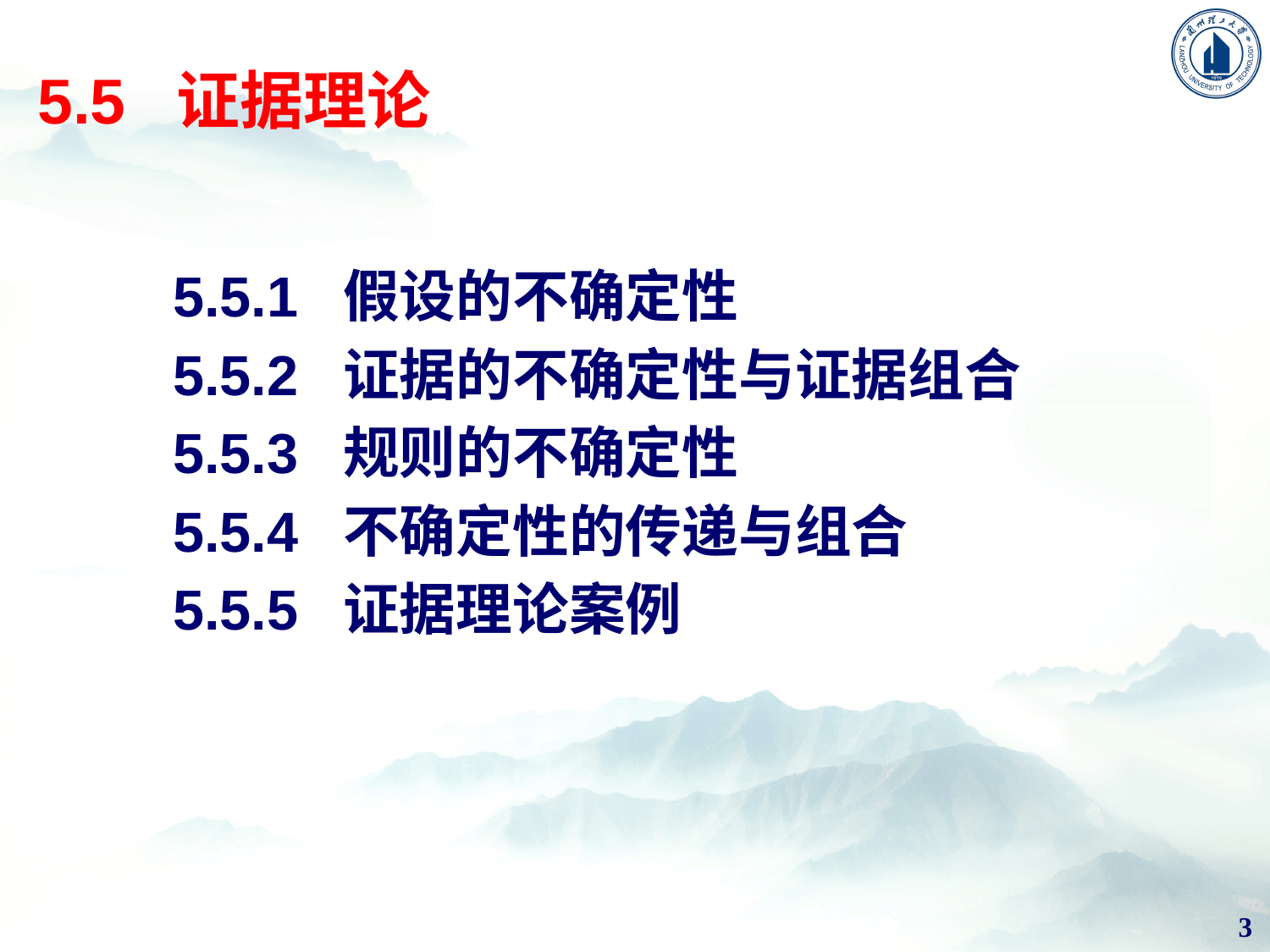

# 5.5  证据理论

5.5.1  假设的不确定性
5.5.2  证据的不确定性与证据组合
5.5.3  规则的不确定性
5.5.4  不确定性的传递与组合
5.5.5  证据理论案例
3